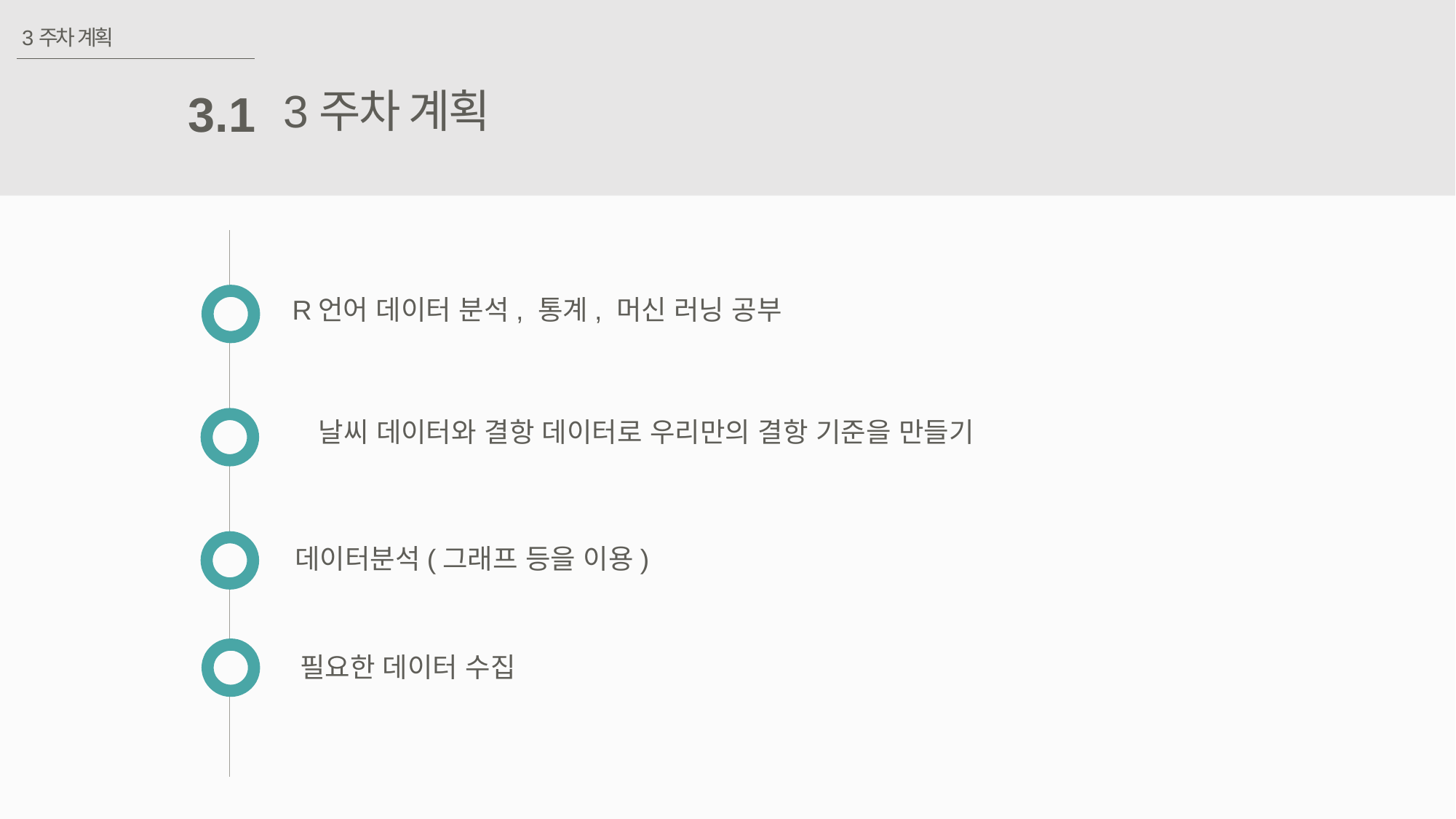

3주차 계획
3주차 계획
3.1

R언어 데이터 분석, 통계, 머신 러닝 공부
날씨 데이터와 결항 데이터로 우리만의 결항 기준을 만들기
데이터분석(그래프 등을 이용)

필요한 데이터 수집